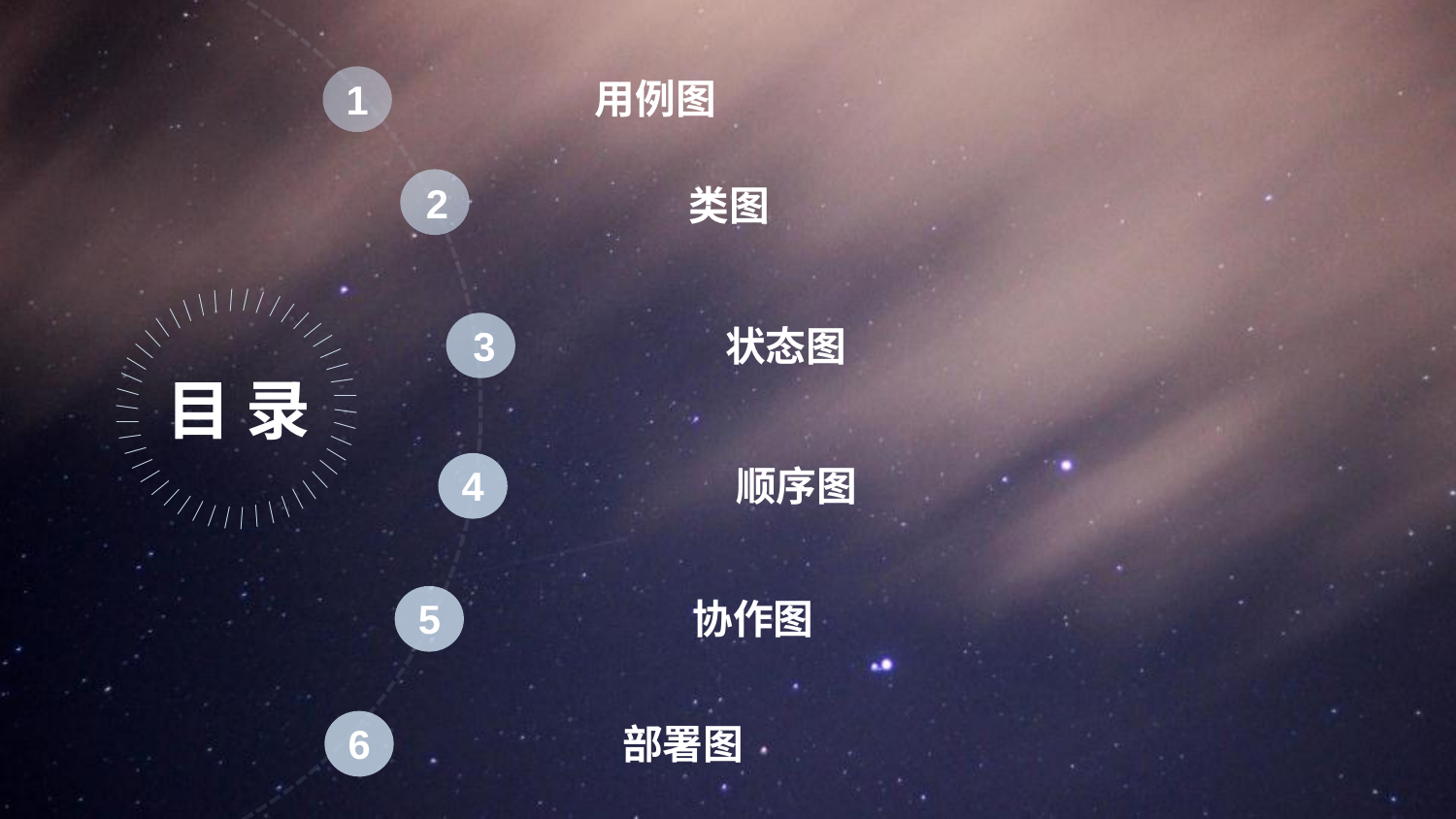

用例图
1

2
类图
｜
｜
｜
｜
｜
｜
｜
｜
｜
｜
｜
｜
｜
｜
｜
｜
｜
｜
｜
｜
｜
｜
｜
｜
｜
｜
｜
｜
｜
｜
｜
｜
｜
｜
｜
｜
｜
｜
｜
｜
｜
｜
｜
｜
｜
｜

3
状态图
目 录

4
顺序图

5
协作图

6
部署图